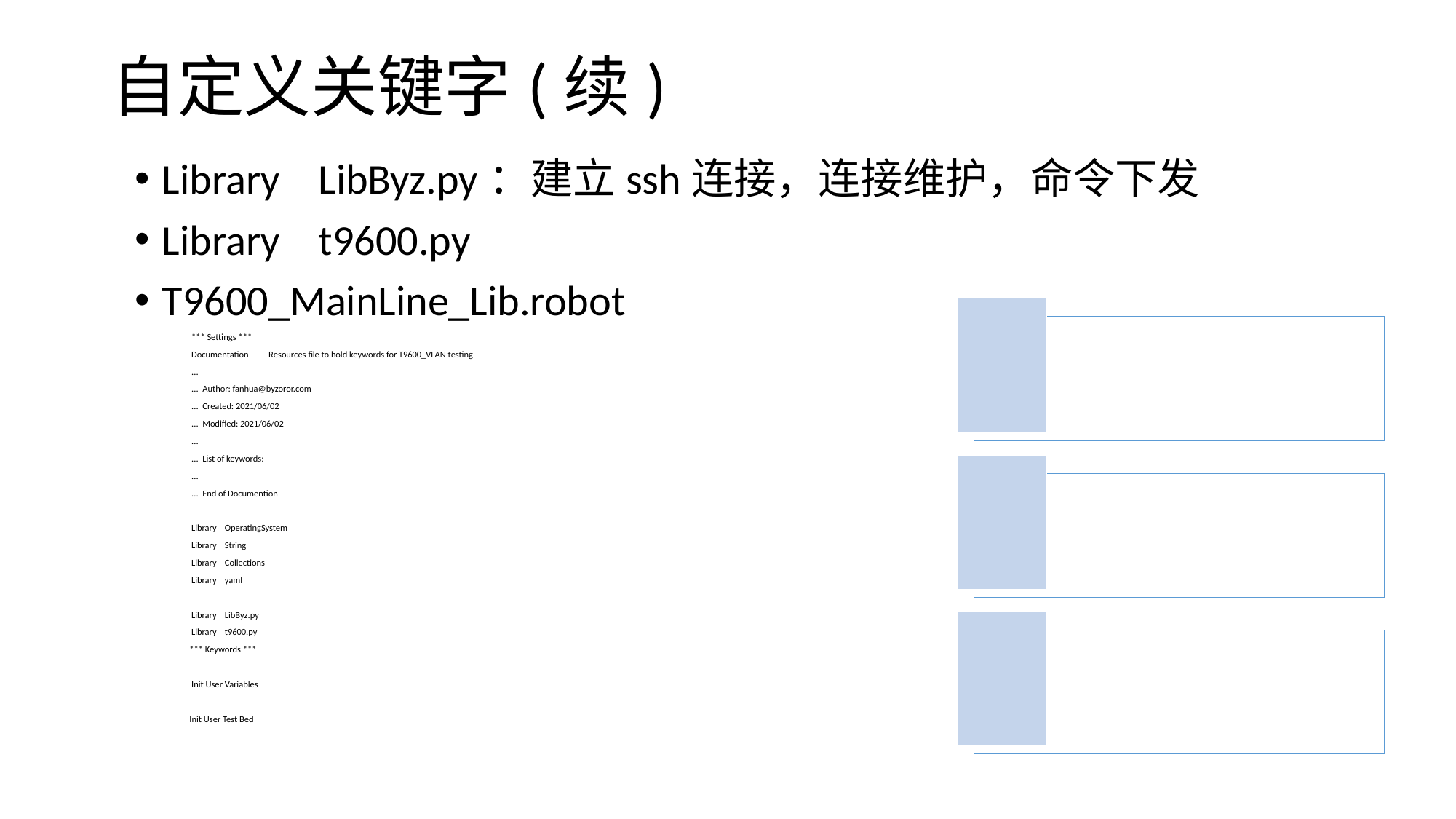

# 自定义关键字(续)
Library    LibByz.py：建立ssh连接，连接维护，命令下发
Library    t9600.py
T9600_MainLine_Lib.robot
 *** Settings ***
 Documentation          Resources file to hold keywords for T9600_VLAN testing
 ...
 ...  Author: fanhua@byzoror.com
 ...  Created: 2021/06/02
 ...  Modified: 2021/06/02
 ...
 ...  List of keywords:
 ...
 ...  End of Documention

 Library    OperatingSystem
 Library    String
 Library    Collections
 Library    yaml

 Library    LibByz.py
 Library    t9600.py
*** Keywords ***

 Init User Variables

Init User Test Bed